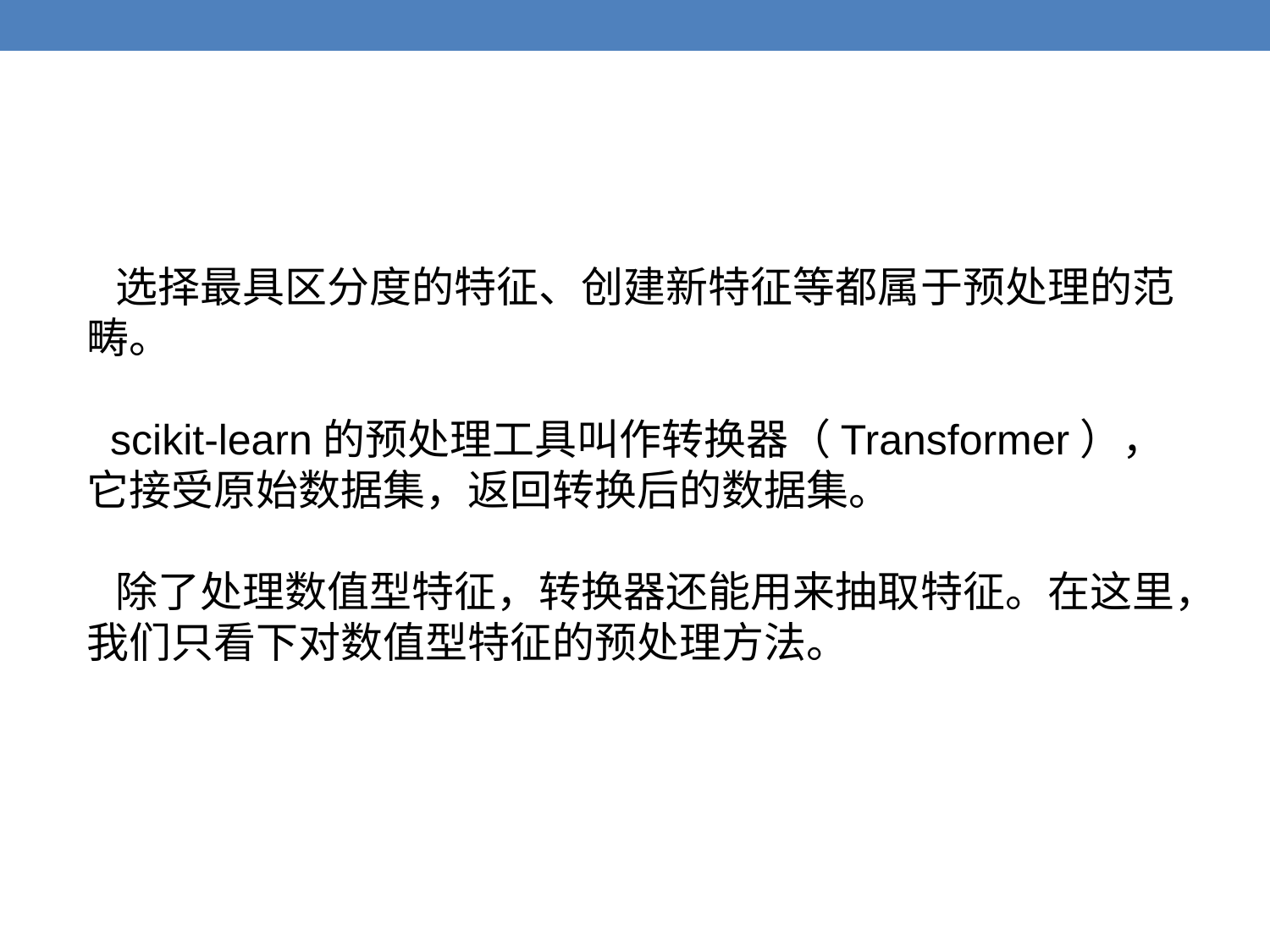

选择最具区分度的特征、创建新特征等都属于预处理的范畴。

  scikit-learn的预处理工具叫作转换器（Transformer），它接受原始数据集，返回转换后的数据集。

  除了处理数值型特征，转换器还能用来抽取特征。在这里，我们只看下对数值型特征的预处理方法。